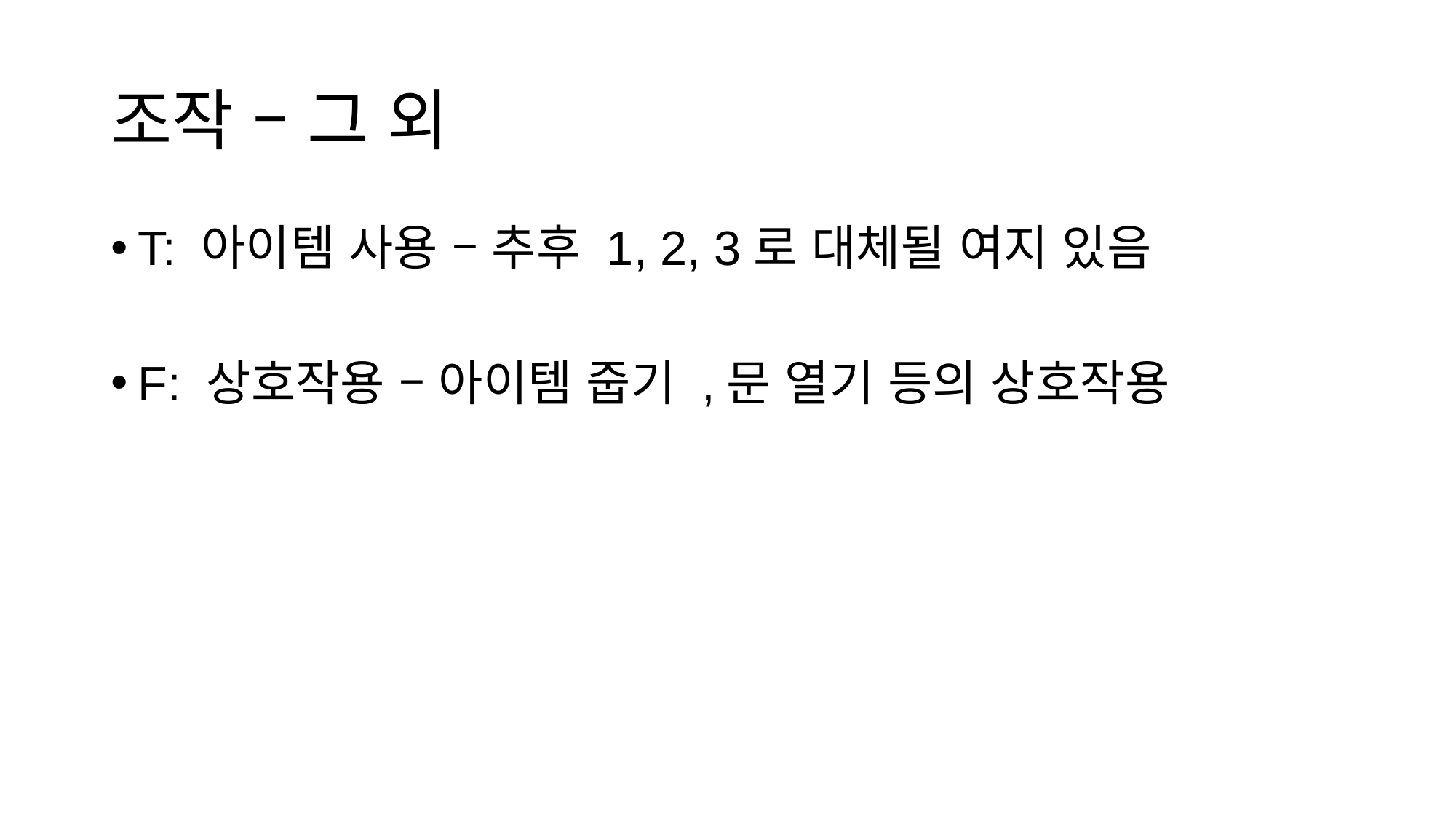

# 조작 – 그 외
T: 아이템 사용 – 추후 1, 2, 3로 대체될 여지 있음

F: 상호작용 – 아이템 줍기 ,문 열기 등의 상호작용